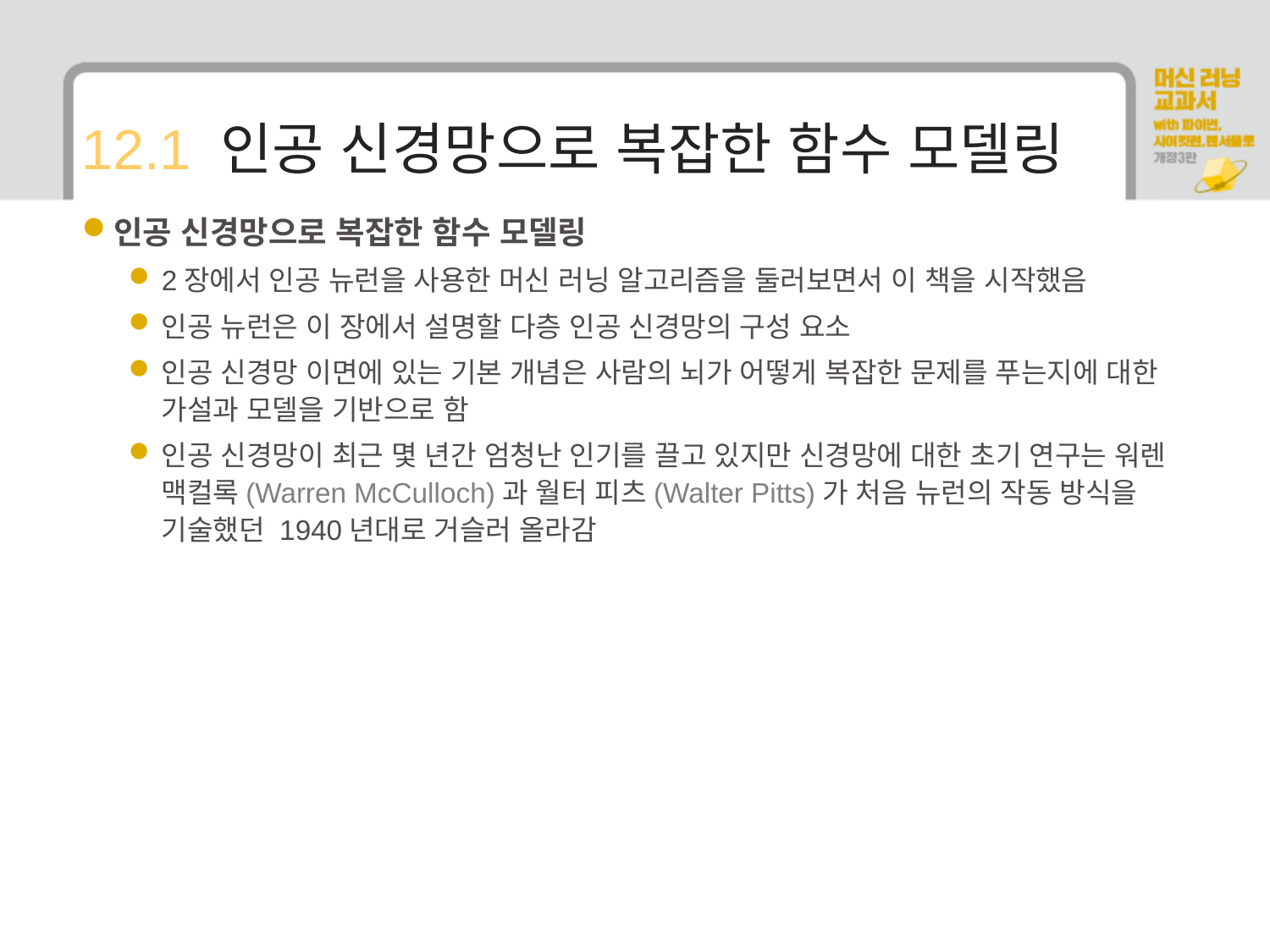

# 12.1 인공 신경망으로 복잡한 함수 모델링
인공 신경망으로 복잡한 함수 모델링
2장에서 인공 뉴런을 사용한 머신 러닝 알고리즘을 둘러보면서 이 책을 시작했음
인공 뉴런은 이 장에서 설명할 다층 인공 신경망의 구성 요소
인공 신경망 이면에 있는 기본 개념은 사람의 뇌가 어떻게 복잡한 문제를 푸는지에 대한 가설과 모델을 기반으로 함
인공 신경망이 최근 몇 년간 엄청난 인기를 끌고 있지만 신경망에 대한 초기 연구는 워렌 맥컬록(Warren McCulloch)과 월터 피츠(Walter Pitts)가 처음 뉴런의 작동 방식을 기술했던 1940년대로 거슬러 올라감